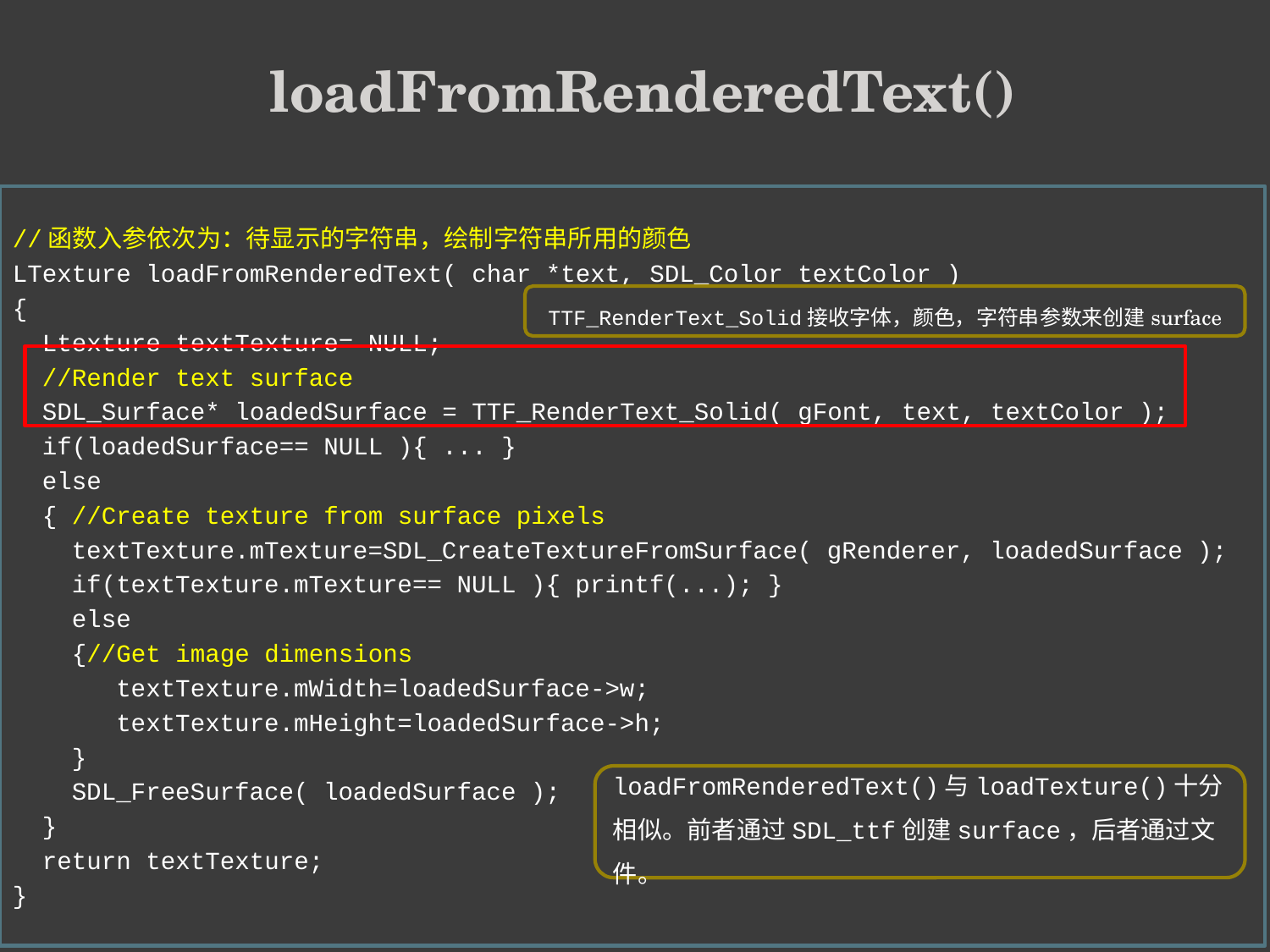

loadFromRenderedText()
//函数入参依次为：待显示的字符串，绘制字符串所用的颜色
LTexture loadFromRenderedText( char *text, SDL_Color textColor )
{
  Ltexture textTexture= NULL;
  //Render text surface
  SDL_Surface* loadedSurface = TTF_RenderText_Solid( gFont, text, textColor );
  if(loadedSurface== NULL ){ ... }
  else
  { //Create texture from surface pixels
    textTexture.mTexture=SDL_CreateTextureFromSurface( gRenderer, loadedSurface );
    if(textTexture.mTexture== NULL ){ printf(...); }
    else
    {//Get image dimensions
       textTexture.mWidth=loadedSurface->w;
       textTexture.mHeight=loadedSurface->h;
    }
    SDL_FreeSurface( loadedSurface );
  }
  return textTexture;
}
TTF_RenderText_Solid接收字体，颜色，字符串参数来创建surface

loadFromRenderedText()与loadTexture()十分相似。前者通过SDL_ttf创建surface，后者通过文件。